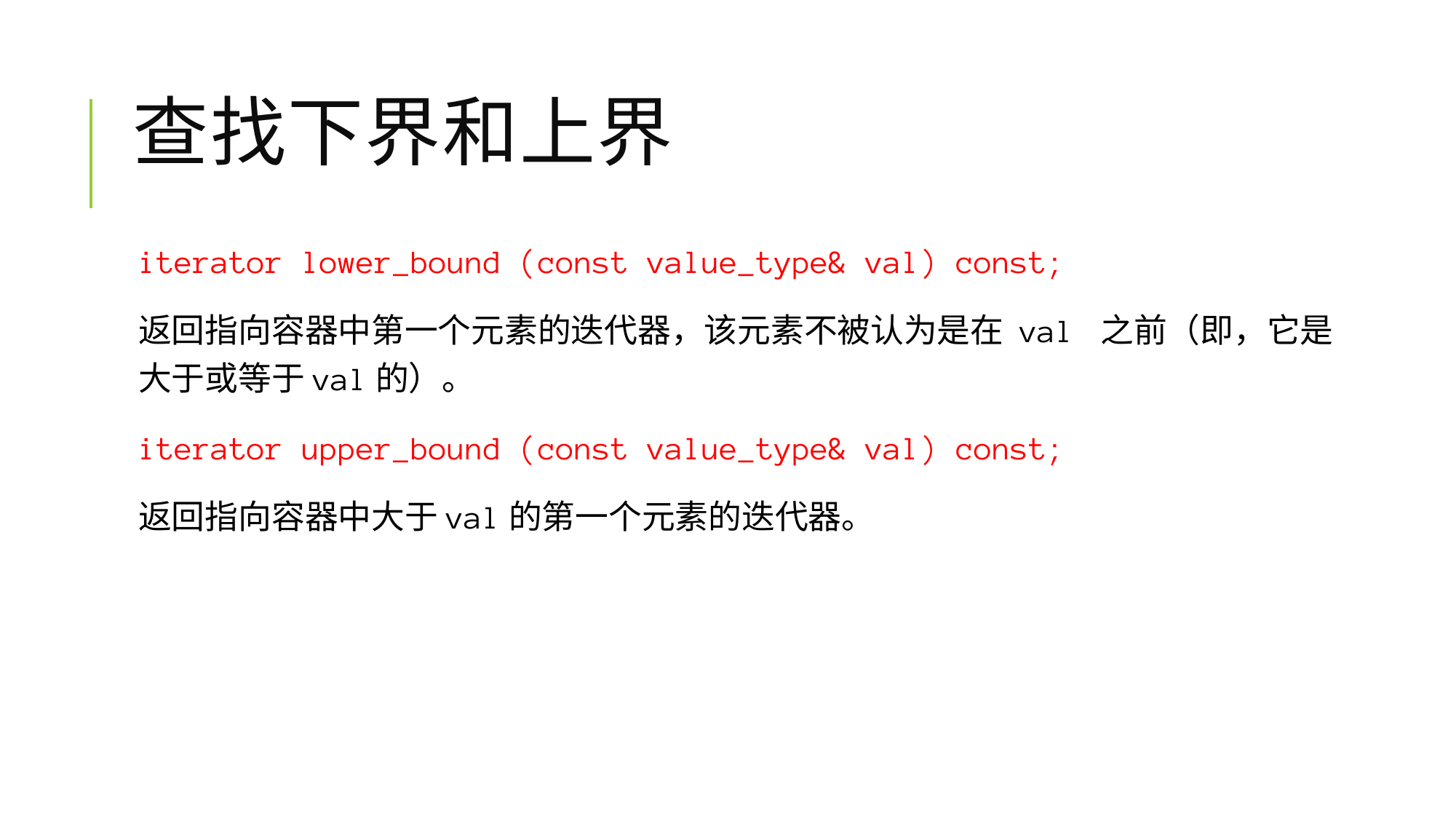

# 查找下界和上界
iterator lower_bound (const value_type& val) const;
返回指向容器中第一个元素的迭代器，该元素不被认为是在 val 之前（即，它是大于或等于val的）。
iterator upper_bound (const value_type& val) const;
返回指向容器中大于val的第一个元素的迭代器。